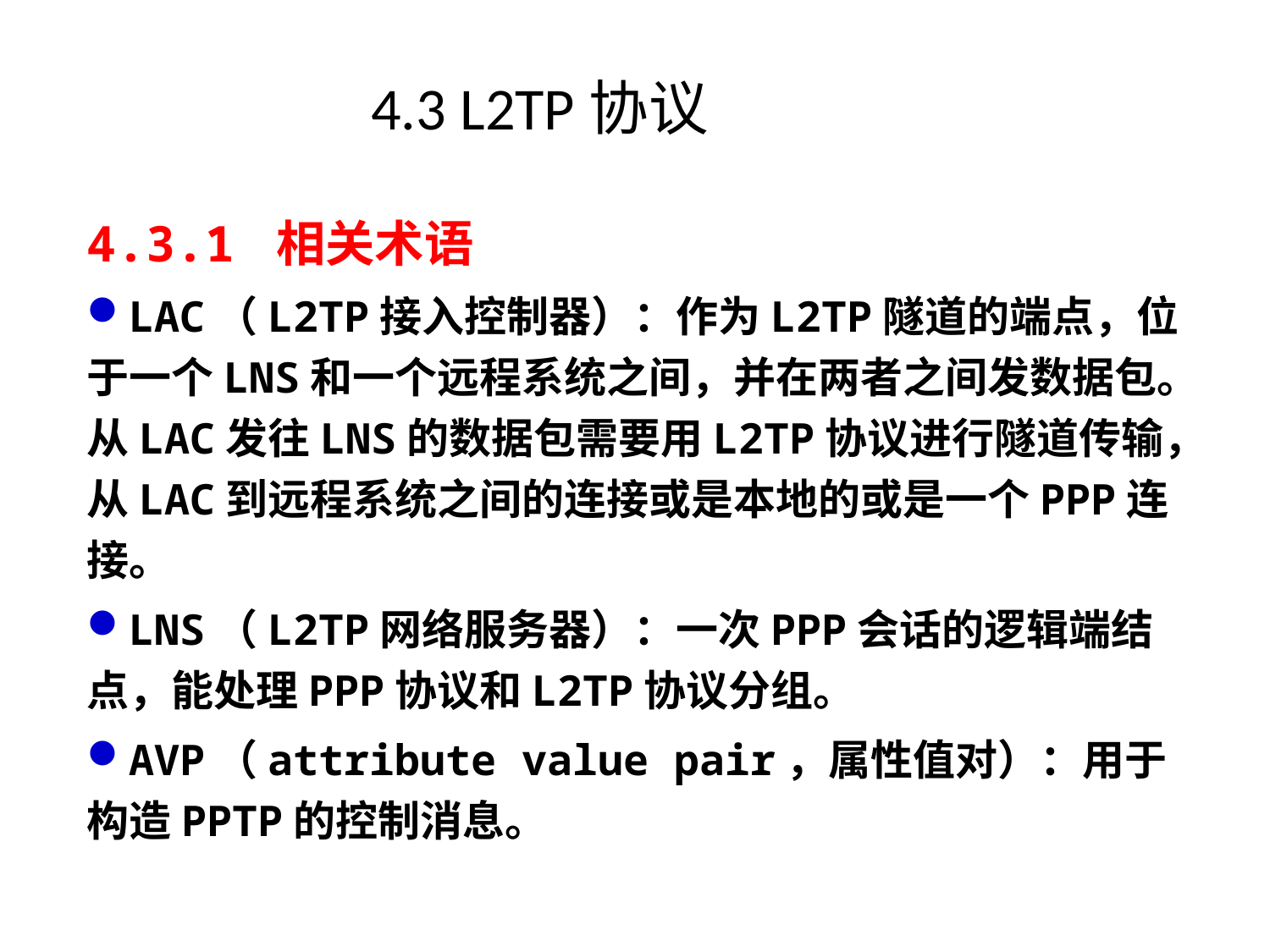

# 4.3 L2TP协议
4.3.1 相关术语
LAC（L2TP接入控制器）：作为L2TP隧道的端点，位于一个LNS和一个远程系统之间，并在两者之间发数据包。从LAC发往LNS的数据包需要用L2TP协议进行隧道传输，从LAC到远程系统之间的连接或是本地的或是一个PPP连接。
LNS（L2TP网络服务器）：一次PPP会话的逻辑端结点，能处理PPP协议和L2TP协议分组。
AVP（attribute value pair，属性值对）：用于构造PPTP的控制消息。